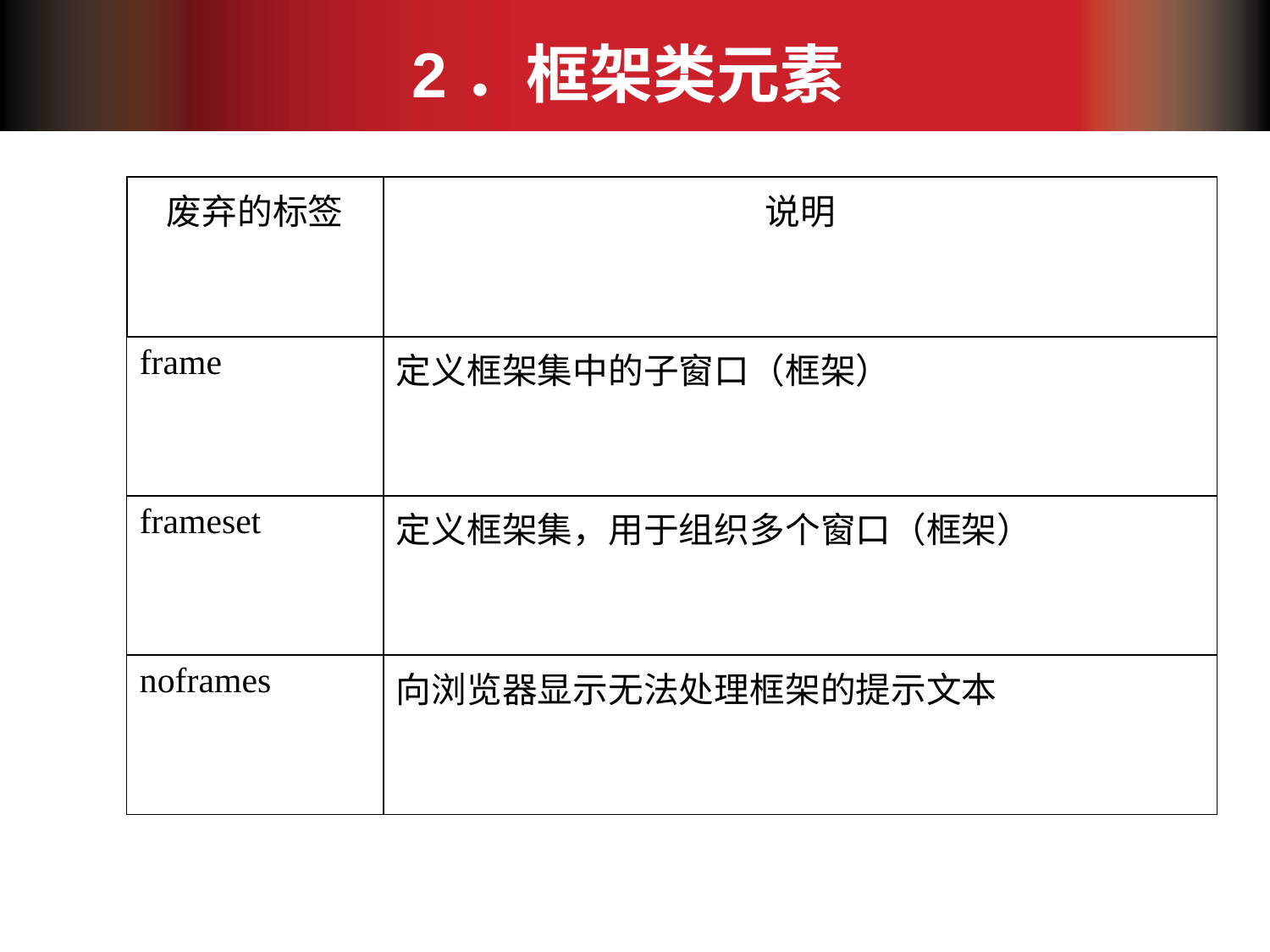

# 2．框架类元素
| 废弃的标签 | 说明 |
| --- | --- |
| frame | 定义框架集中的子窗口（框架） |
| frameset | 定义框架集，用于组织多个窗口（框架） |
| noframes | 向浏览器显示无法处理框架的提示文本 |